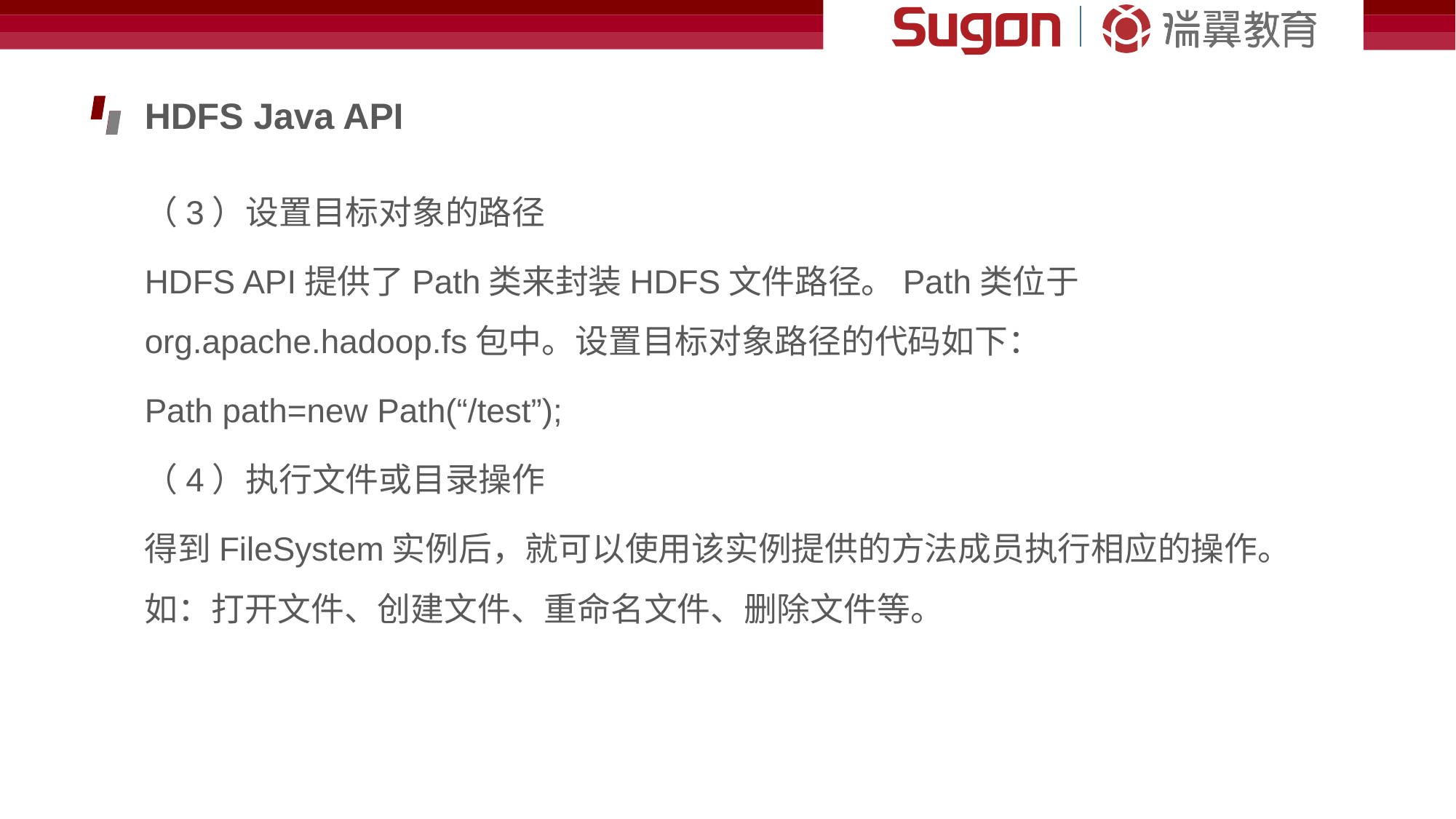

HDFS Java API

（3）设置目标对象的路径
HDFS API提供了Path类来封装HDFS文件路径。Path类位于org.apache.hadoop.fs包中。设置目标对象路径的代码如下：
Path path=new Path(“/test”);
（4）执行文件或目录操作
得到FileSystem实例后，就可以使用该实例提供的方法成员执行相应的操作。如：打开文件、创建文件、重命名文件、删除文件等。